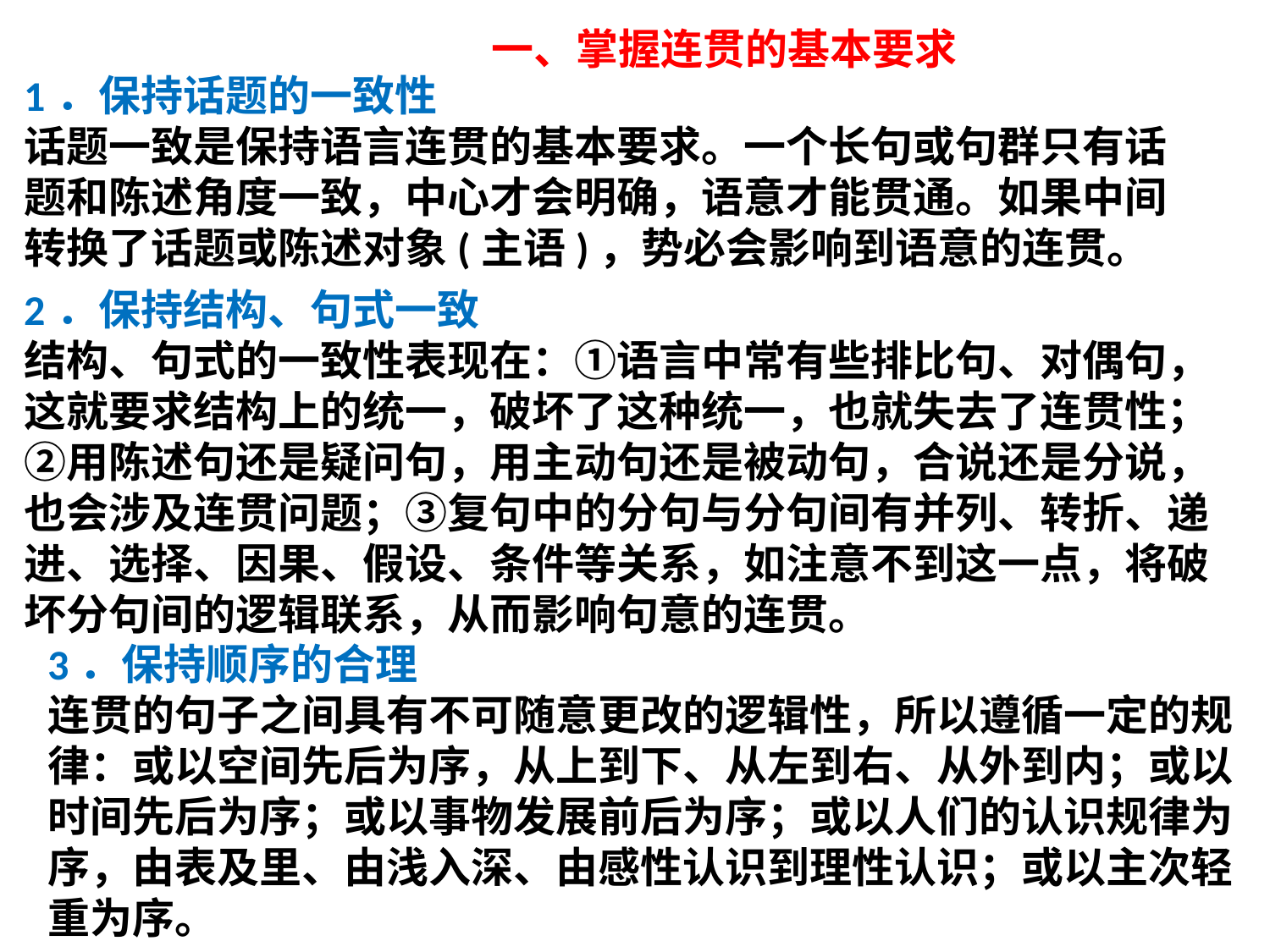

一、掌握连贯的基本要求
1．保持话题的一致性
话题一致是保持语言连贯的基本要求。一个长句或句群只有话题和陈述角度一致，中心才会明确，语意才能贯通。如果中间转换了话题或陈述对象(主语)，势必会影响到语意的连贯。
2．保持结构、句式一致
结构、句式的一致性表现在：①语言中常有些排比句、对偶句，这就要求结构上的统一，破坏了这种统一，也就失去了连贯性；②用陈述句还是疑问句，用主动句还是被动句，合说还是分说，也会涉及连贯问题；③复句中的分句与分句间有并列、转折、递进、选择、因果、假设、条件等关系，如注意不到这一点，将破坏分句间的逻辑联系，从而影响句意的连贯。
3．保持顺序的合理
连贯的句子之间具有不可随意更改的逻辑性，所以遵循一定的规律：或以空间先后为序，从上到下、从左到右、从外到内；或以时间先后为序；或以事物发展前后为序；或以人们的认识规律为序，由表及里、由浅入深、由感性认识到理性认识；或以主次轻重为序。